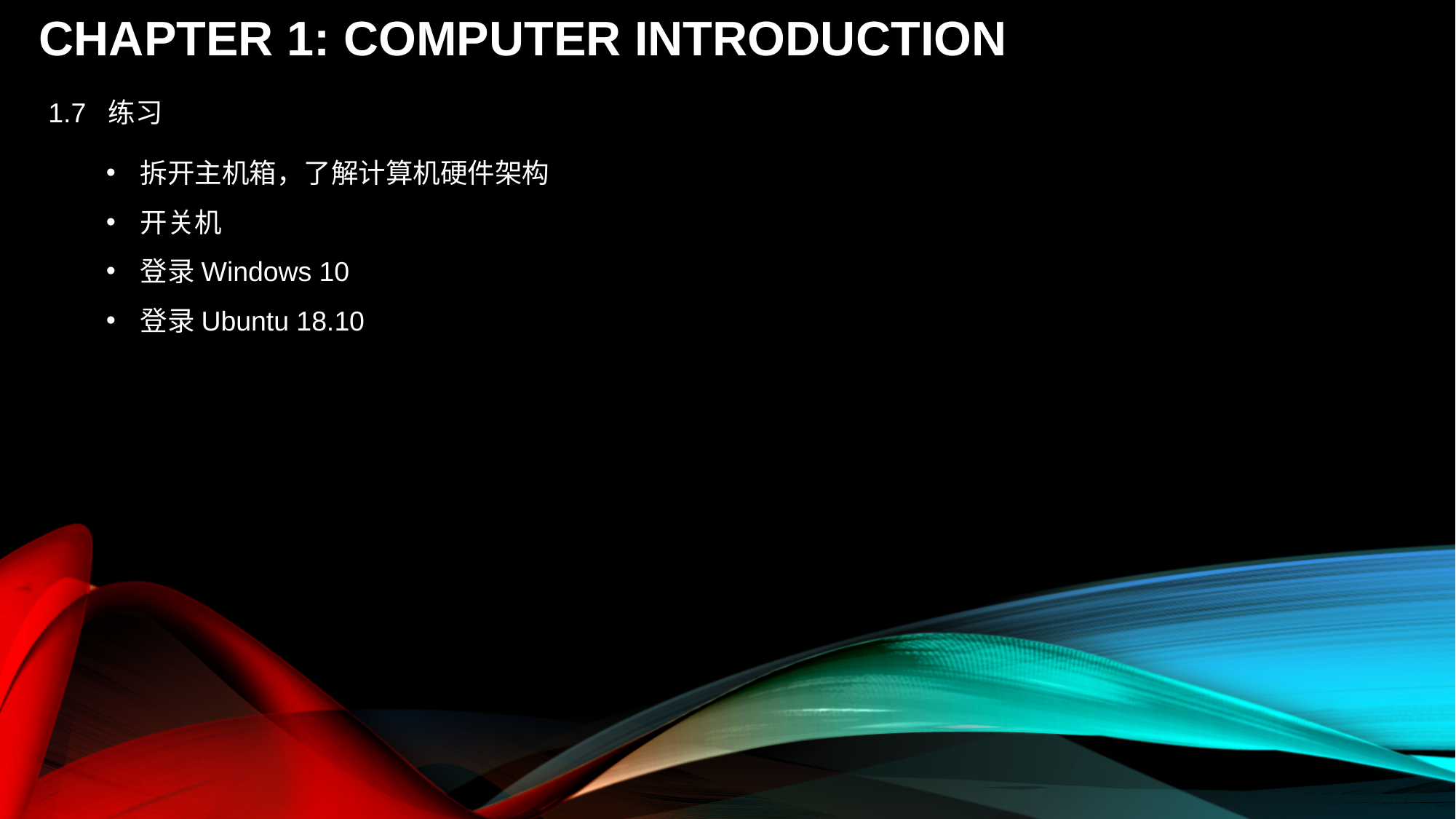

# Chapter 1: Computer introduction
1.7  练习
拆开主机箱，了解计算机硬件架构
开关机
登录Windows 10
登录Ubuntu 18.10